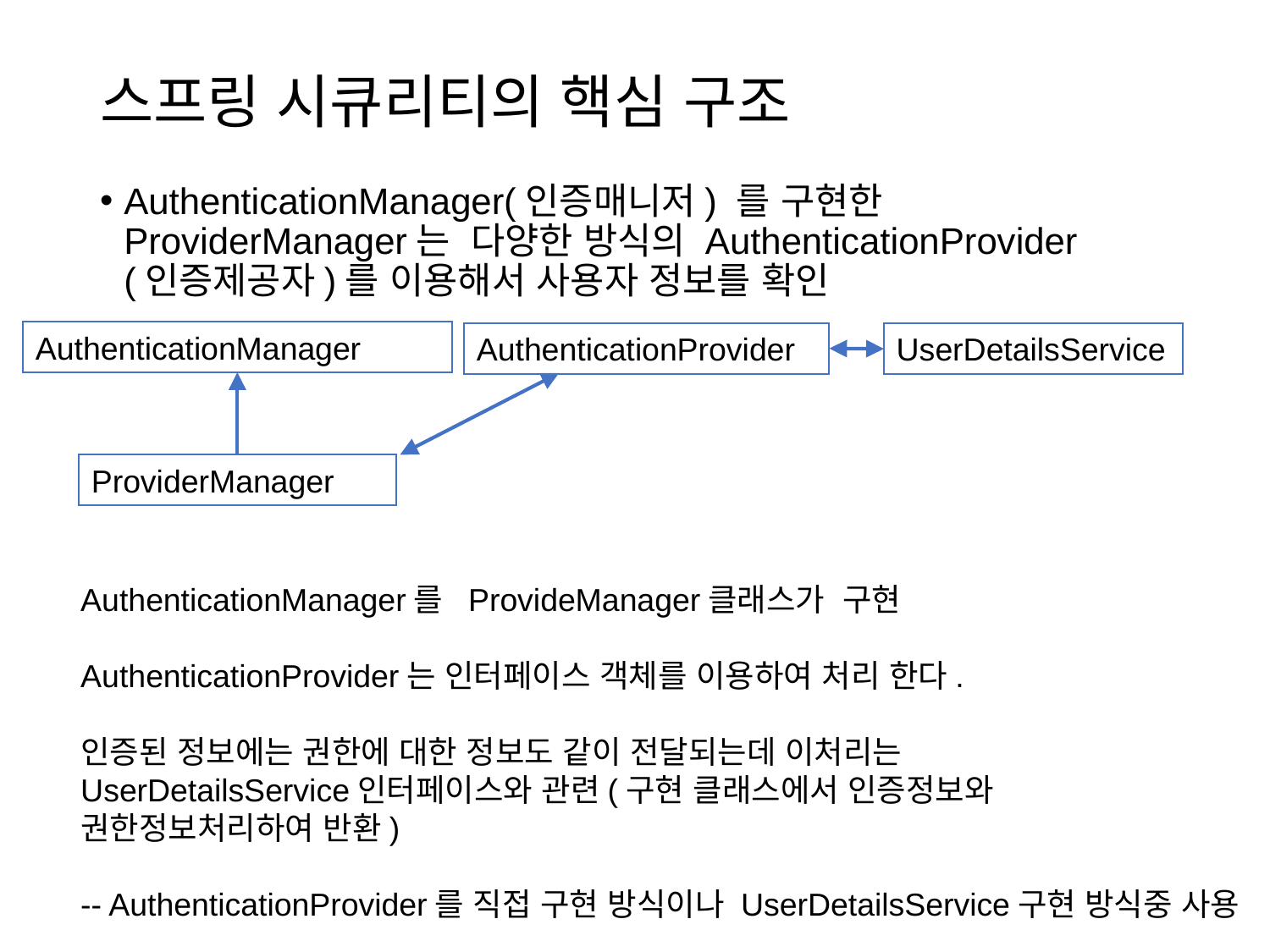

# 스프링 시큐리티의 핵심 구조
AuthenticationManager(인증매니저) 를 구현한 ProviderManager는  다양한 방식의 AuthenticationProvider
(인증제공자)를 이용해서 사용자 정보를 확인
AuthenticationManager
AuthenticationProvider
UserDetailsService
ProviderManager
AuthenticationManager를  ProvideManager클래스가  구현

AuthenticationProvider는 인터페이스 객체를 이용하여 처리 한다.

인증된 정보에는 권한에 대한 정보도 같이 전달되는데 이처리는
UserDetailsService인터페이스와 관련(구현 클래스에서 인증정보와
권한정보처리하여 반환)

-- AuthenticationProvider를 직접 구현 방식이나 UserDetailsService구현 방식중 사용